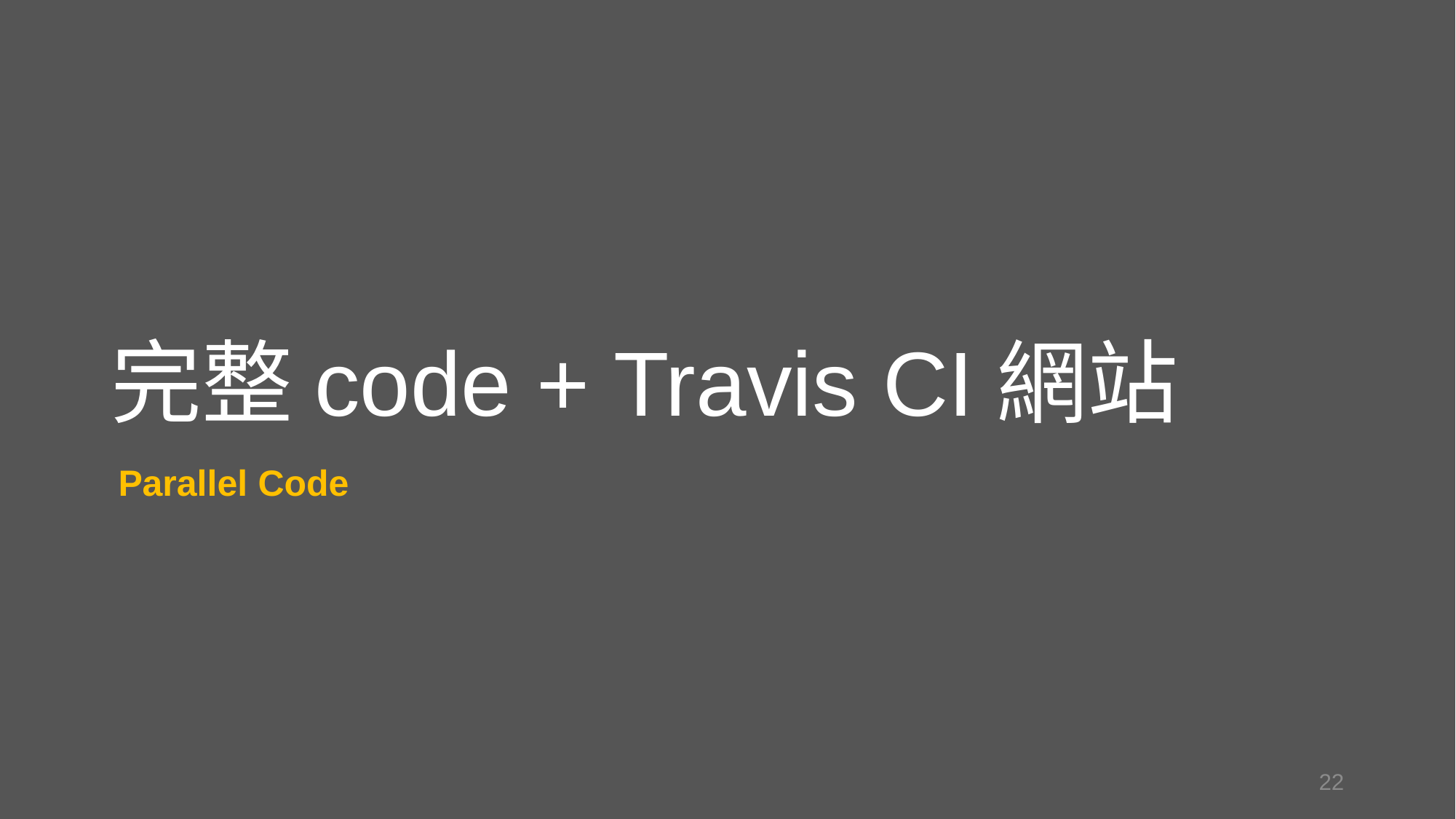

# 完整code + Travis CI網站
Parallel Code
22